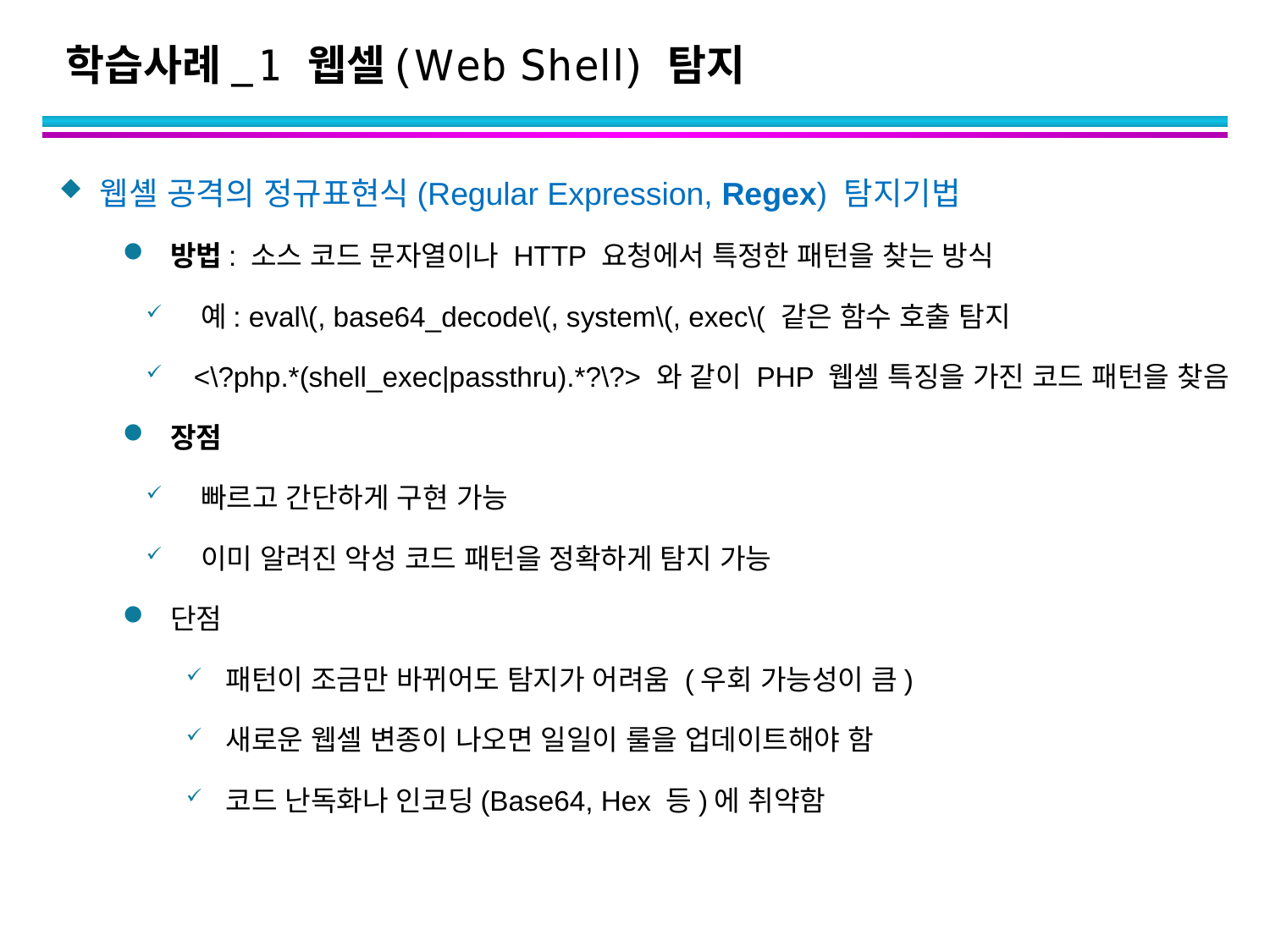

# 학습사례_1 웹셀(Web Shell) 탐지
웹셸 공격의 정규표현식(Regular Expression, Regex) 탐지기법
방법: 소스 코드 문자열이나 HTTP 요청에서 특정한 패턴을 찾는 방식
 예: eval\(, base64_decode\(, system\(, exec\( 같은 함수 호출 탐지
 <\?php.*(shell_exec|passthru).*?\?> 와 같이 PHP 웹셀 특징을 가진 코드 패턴을 찾음
장점
 빠르고 간단하게 구현 가능
 이미 알려진 악성 코드 패턴을 정확하게 탐지 가능
단점
패턴이 조금만 바뀌어도 탐지가 어려움 (우회 가능성이 큼)
새로운 웹셀 변종이 나오면 일일이 룰을 업데이트해야 함
코드 난독화나 인코딩(Base64, Hex 등)에 취약함